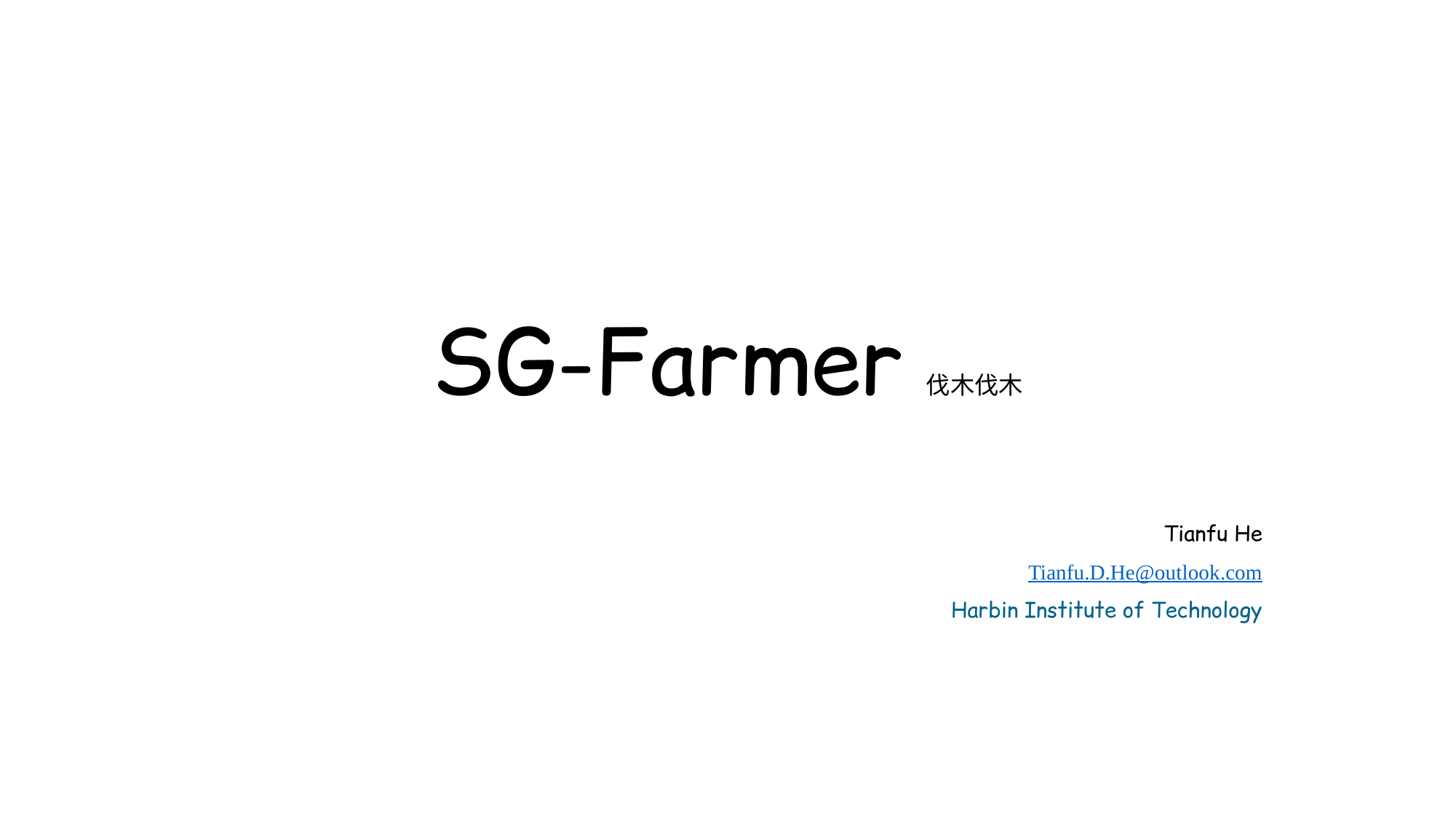

# SG-Farmer伐木伐木
Tianfu He
Tianfu.D.He@outlook.com
Harbin Institute of Technology